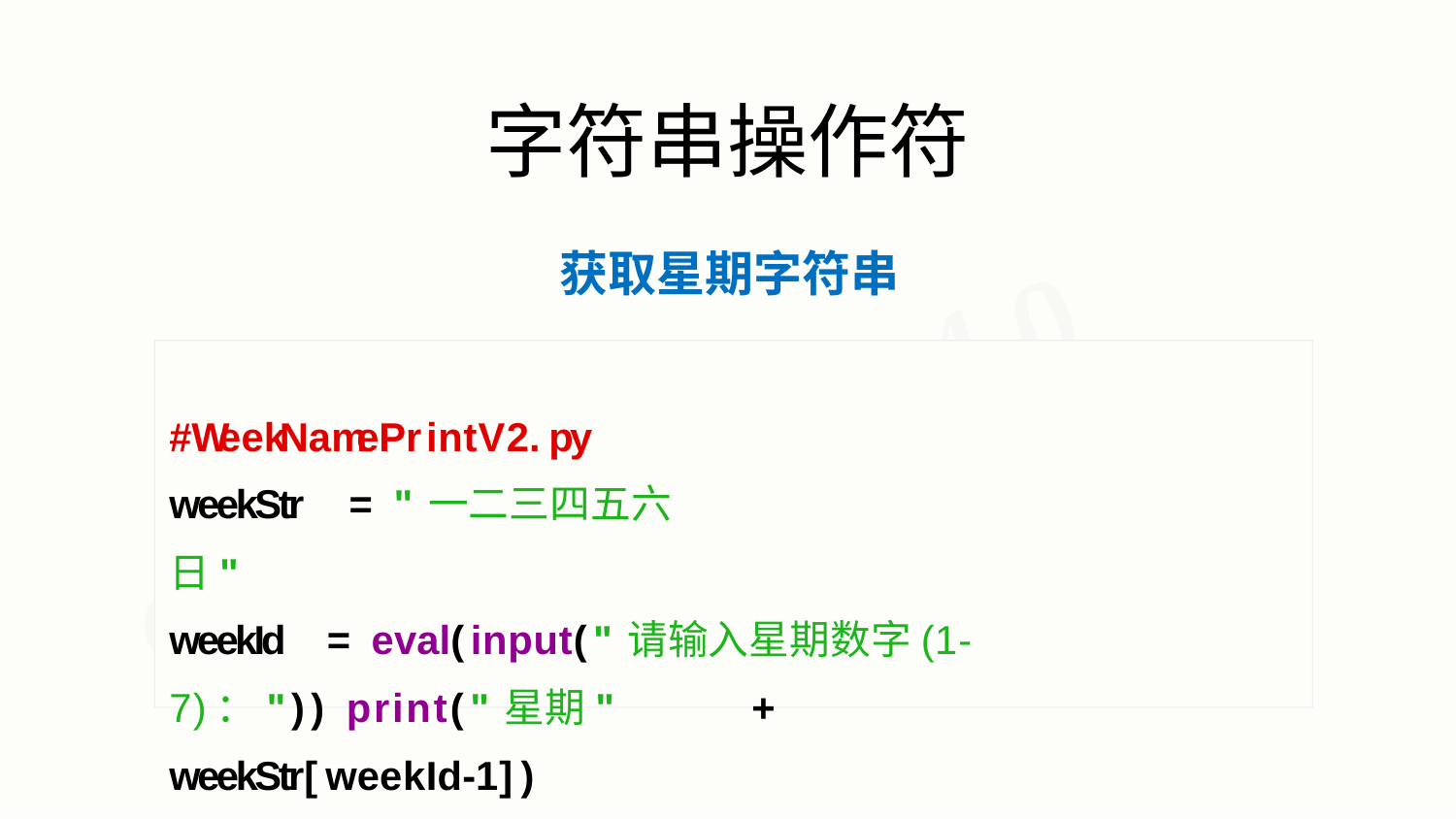

# 字符串操作符
获取星期字符串

#WeekNamePrintV2.py weekStr	=	"一二三四五六日"
weekId	=	eval(input("请输入星期数字(1-7)：")) print("星期"	+	weekStr[weekId-1])